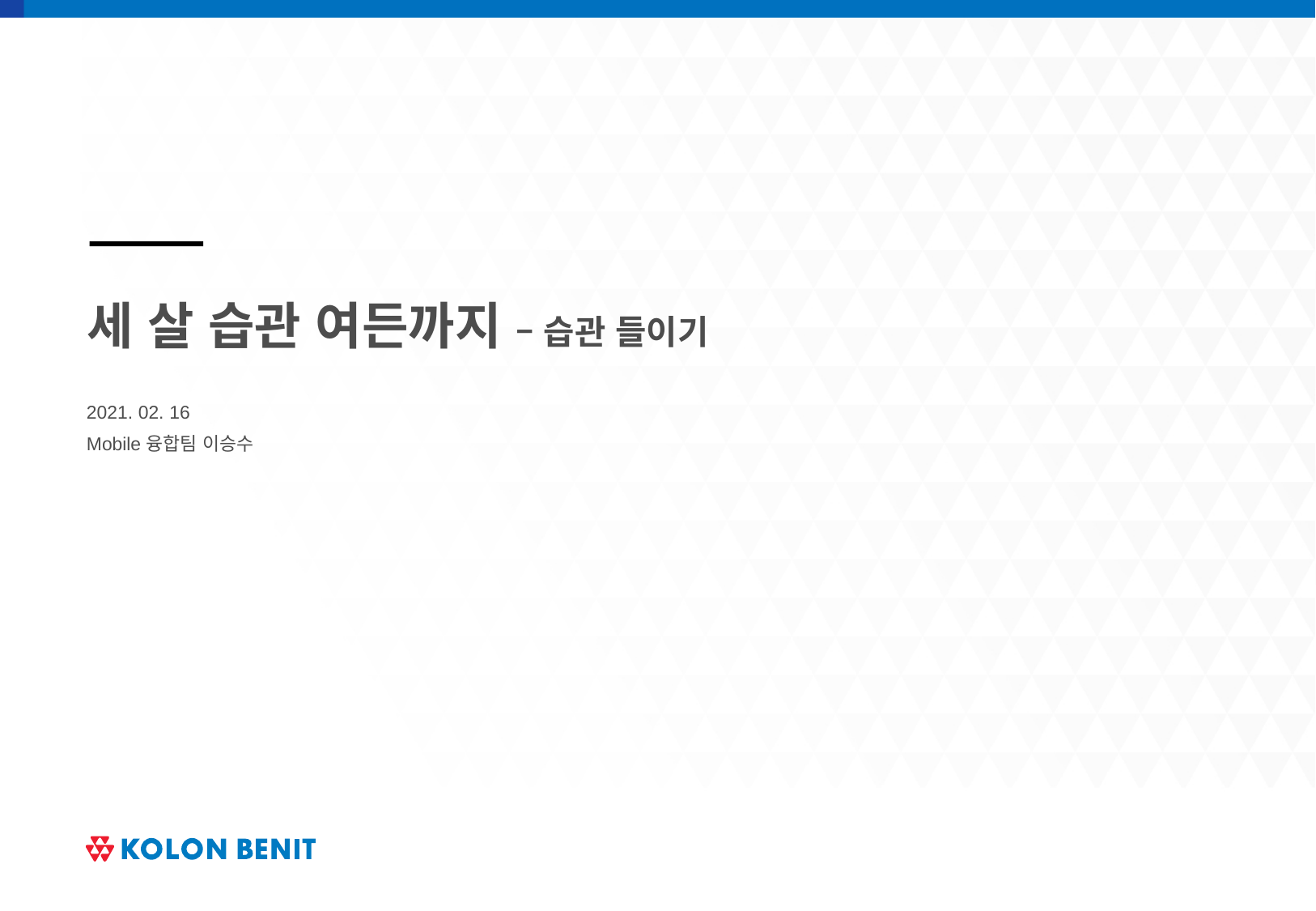

# 세 살 습관 여든까지 – 습관 들이기
2021. 02. 16
Mobile융합팀 이승수